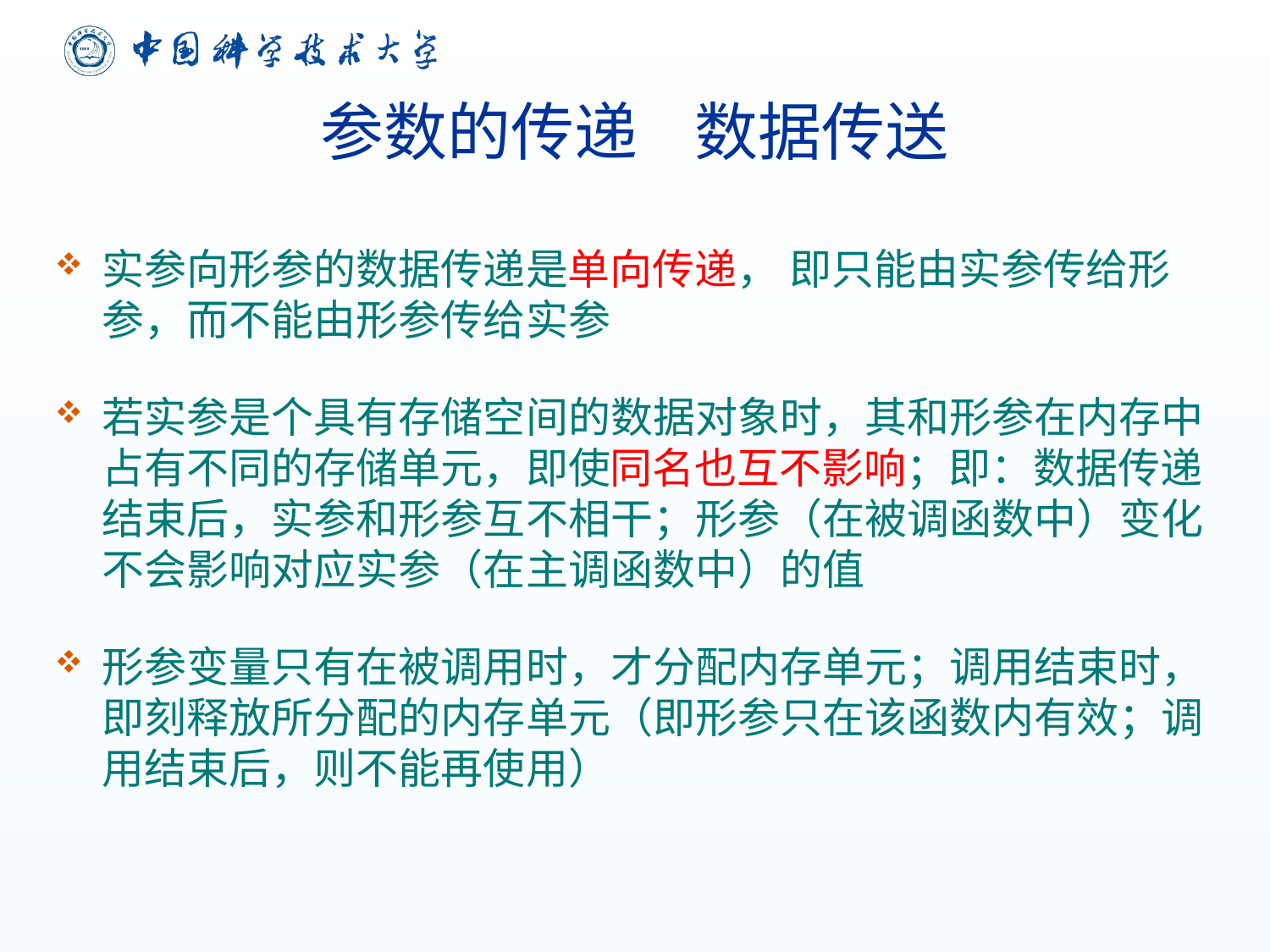

# 参数的传递    数据传送
实参向形参的数据传递是单向传递， 即只能由实参传给形参，而不能由形参传给实参

若实参是个具有存储空间的数据对象时，其和形参在内存中占有不同的存储单元，即使同名也互不影响；即：数据传递结束后，实参和形参互不相干；形参（在被调函数中）变化不会影响对应实参（在主调函数中）的值

形参变量只有在被调用时，才分配内存单元；调用结束时，即刻释放所分配的内存单元（即形参只在该函数内有效；调用结束后，则不能再使用）